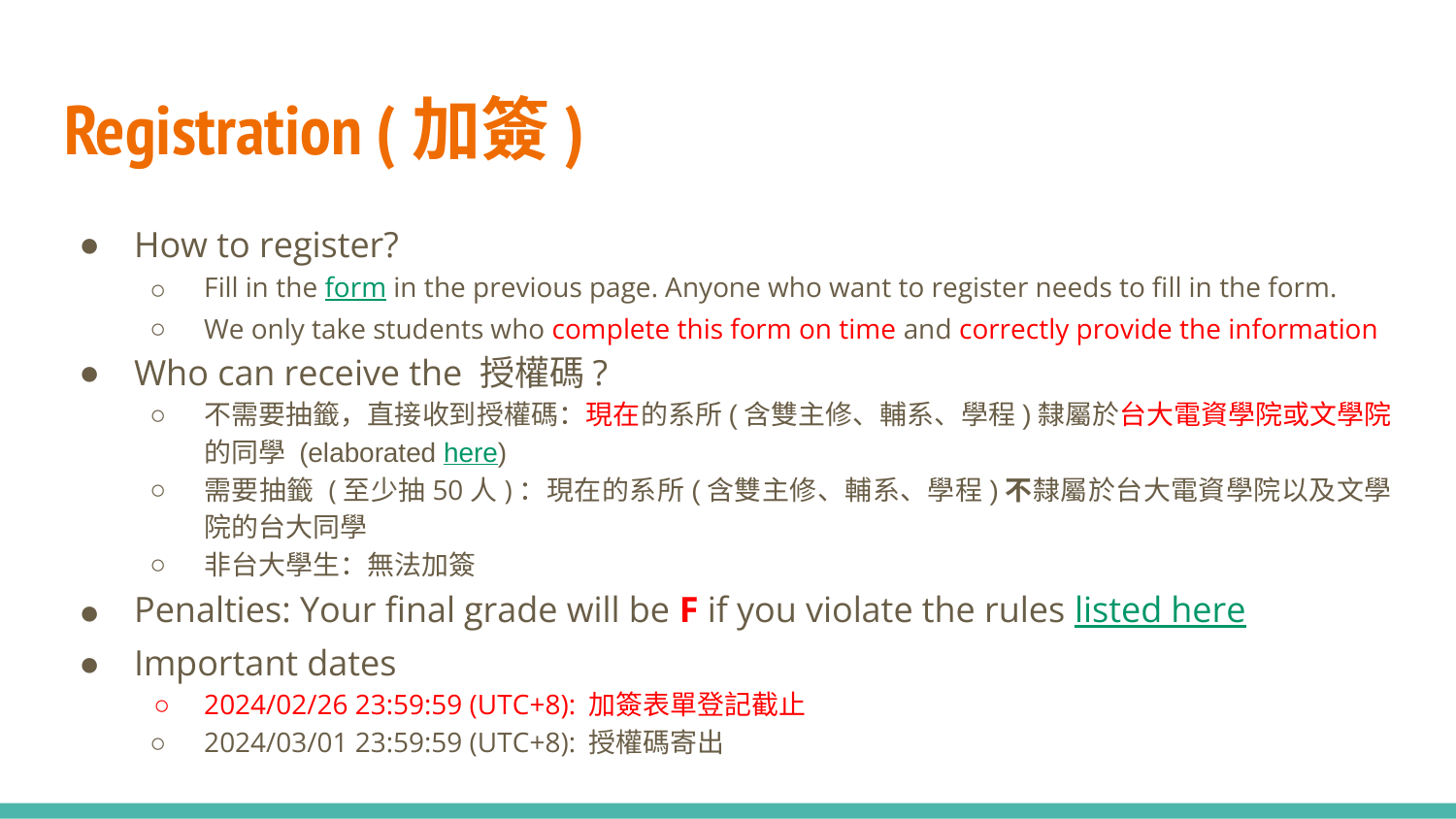

# Registration (加簽)
How to register?
Fill in the form in the previous page. Anyone who want to register needs to fill in the form.
We only take students who complete this form on time and correctly provide the information
Who can receive the 授權碼?
不需要抽籤，直接收到授權碼：現在的系所(含雙主修、輔系、學程)隸屬於台大電資學院或文學院的同學 (elaborated here)
需要抽籤 (至少抽50人)：現在的系所(含雙主修、輔系、學程)不隸屬於台大電資學院以及文學院的台大同學
非台大學生：無法加簽
Penalties: Your final grade will be F if you violate the rules listed here
Important dates
2024/02/26 23:59:59 (UTC+8): 加簽表單登記截止
2024/03/01 23:59:59 (UTC+8): 授權碼寄出